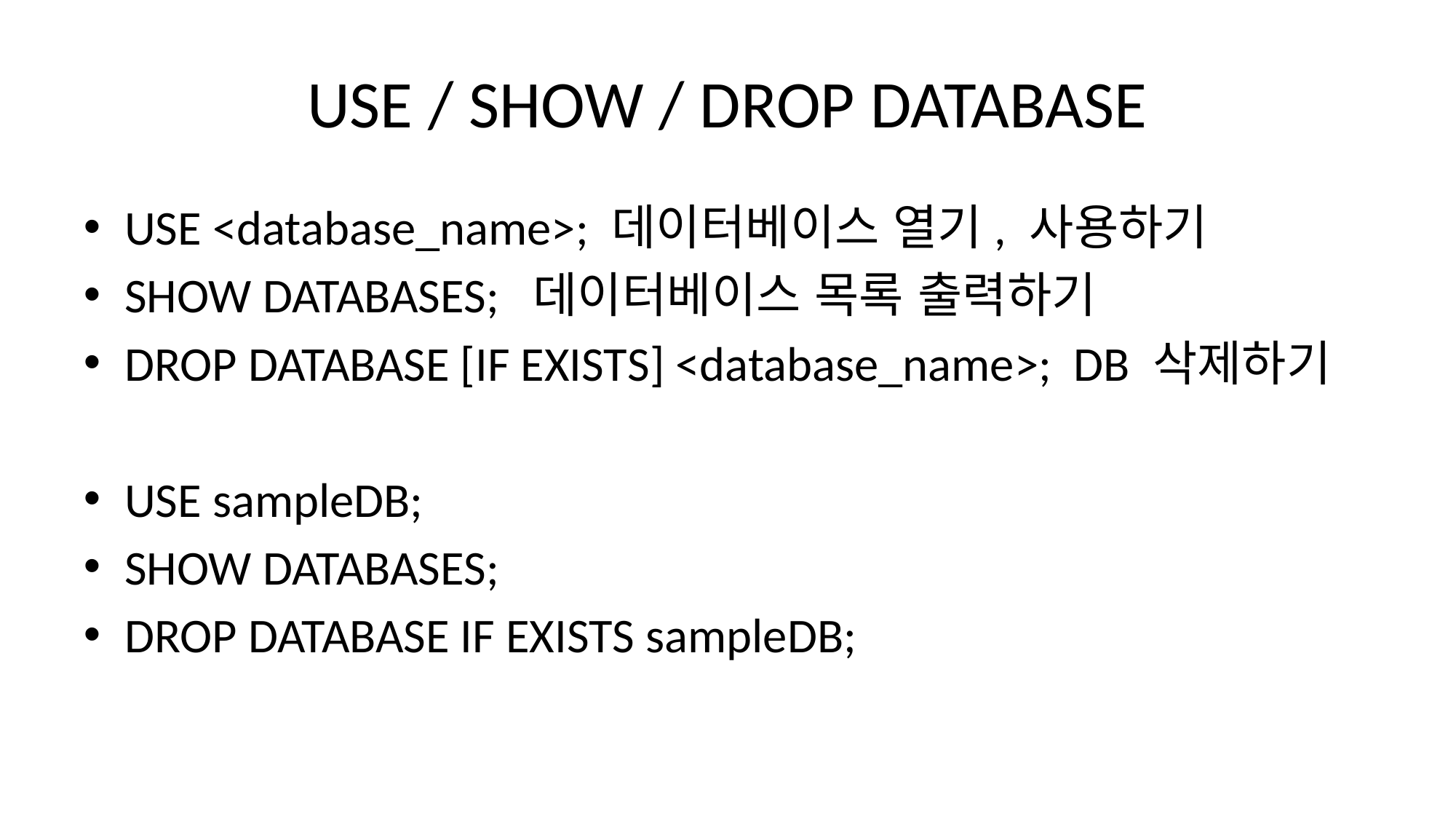

# USE / SHOW / DROP DATABASE
USE <database_name>; 데이터베이스 열기, 사용하기
SHOW DATABASES;  데이터베이스 목록 출력하기
DROP DATABASE [IF EXISTS] <database_name>;  DB 삭제하기

USE sampleDB;
SHOW DATABASES;
DROP DATABASE IF EXISTS sampleDB;